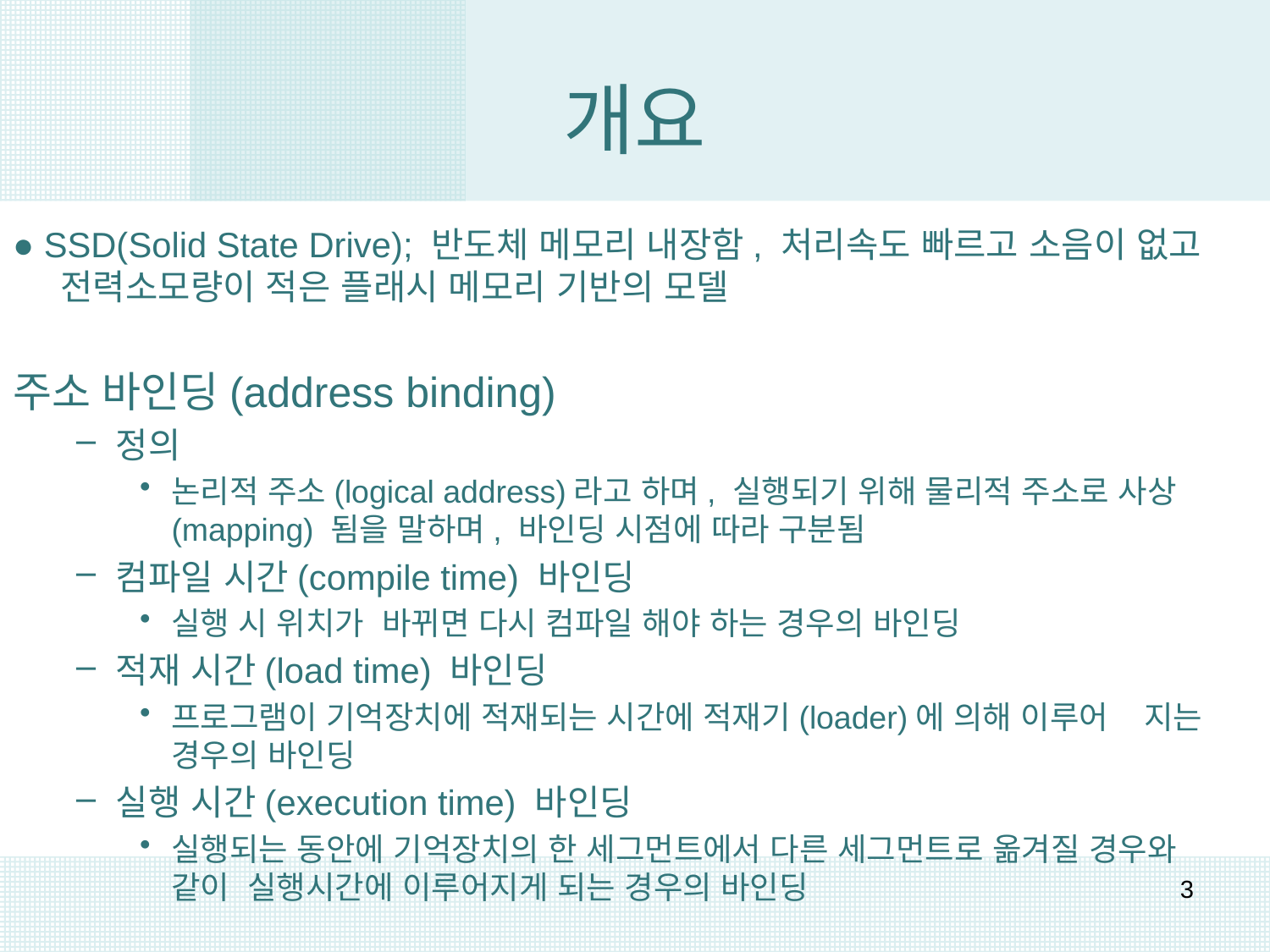

# 개요
● SSD(Solid State Drive); 반도체 메모리 내장함, 처리속도 빠르고 소음이 없고 전력소모량이 적은 플래시 메모리 기반의 모델

주소 바인딩(address binding)
정의
논리적 주소(logical address)라고 하며, 실행되기 위해 물리적 주소로 사상(mapping) 됨을 말하며, 바인딩 시점에 따라 구분됨
컴파일 시간(compile time) 바인딩
실행 시 위치가  바뀌면 다시 컴파일 해야 하는 경우의 바인딩
적재 시간(load time) 바인딩
프로그램이 기억장치에 적재되는 시간에 적재기(loader)에 의해 이루어    지는 경우의 바인딩
실행 시간(execution time) 바인딩
실행되는 동안에 기억장치의 한 세그먼트에서 다른 세그먼트로 옮겨질 경우와 같이  실행시간에 이루어지게 되는 경우의 바인딩

3